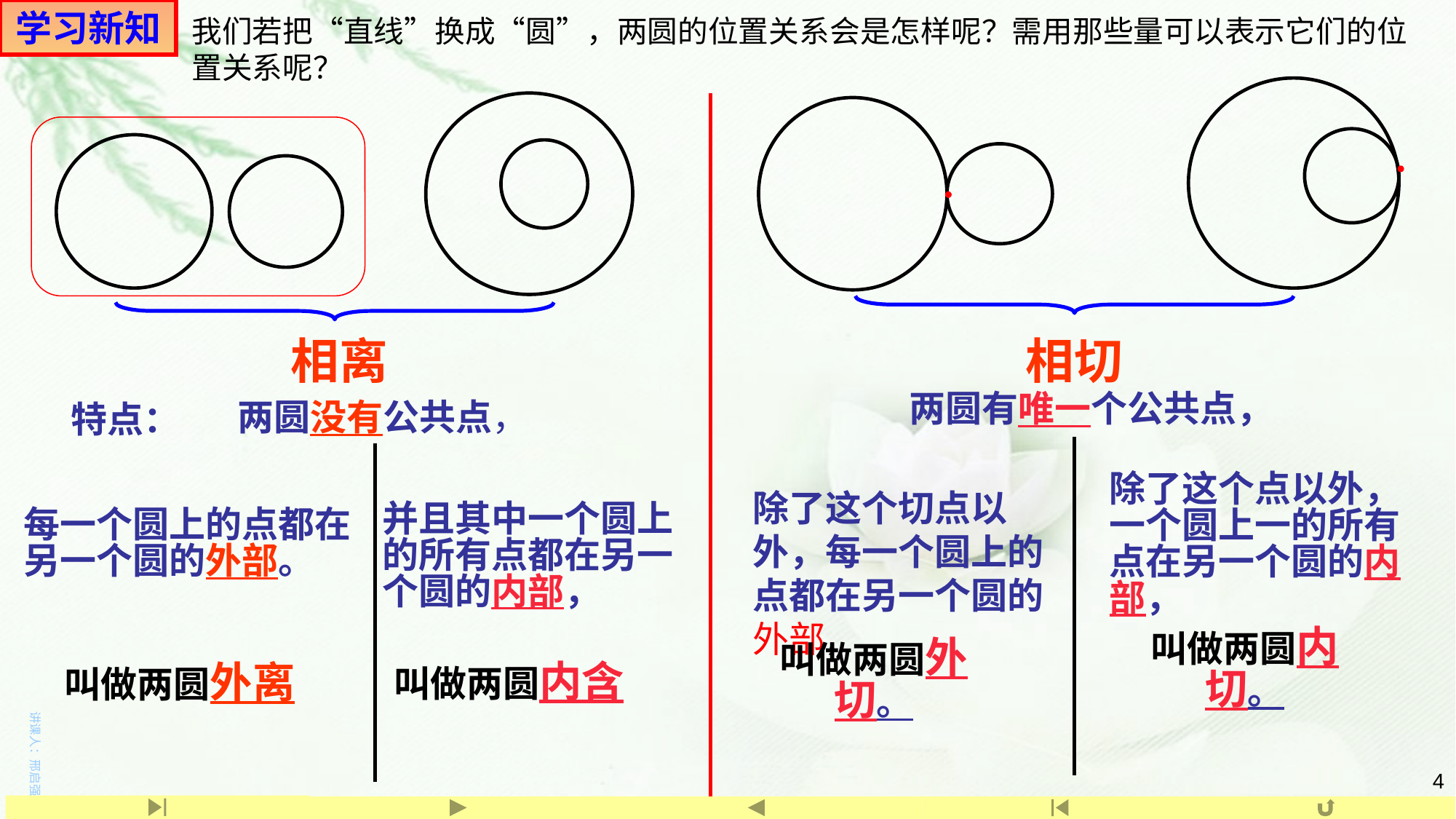

学习新知
我们若把“直线”换成“圆”，两圆的位置关系会是怎样呢？需用那些量可以表示它们的位置关系呢？

相离
相切
两圆有唯一个公共点，
两圆没有公共点，
特点：
除了这个点以外，一个圆上一的所有点在另一个圆的内部，
除了这个切点以外，每一个圆上的点都在另一个圆的外部，
并且其中一个圆上的所有点都在另一个圆的内部，
每一个圆上的点都在另一个圆的外部。
叫做两圆内切。
叫做两圆外切。
叫做两圆内含
叫做两圆外离